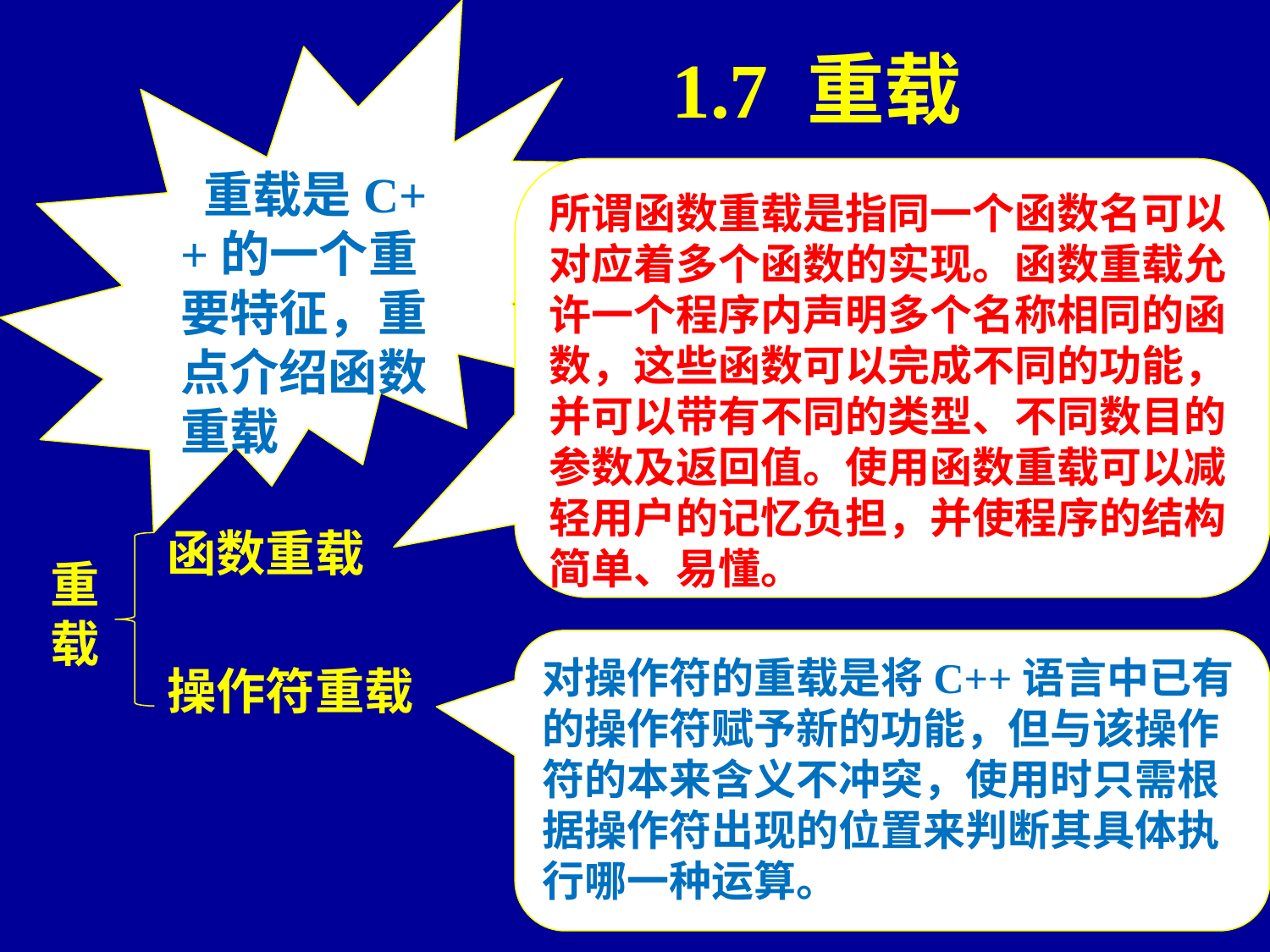

重载是C++的一个重要特征，重点介绍函数重载
# 1.7 重载
所谓函数重载是指同一个函数名可以对应着多个函数的实现。函数重载允许一个程序内声明多个名称相同的函数，这些函数可以完成不同的功能，并可以带有不同的类型、不同数目的参数及返回值。使用函数重载可以减轻用户的记忆负担，并使程序的结构简单、易懂。

函数重载

操作符重载

重载
对操作符的重载是将C++语言中已有的操作符赋予新的功能，但与该操作符的本来含义不冲突，使用时只需根据操作符出现的位置来判断其具体执行哪一种运算。
71